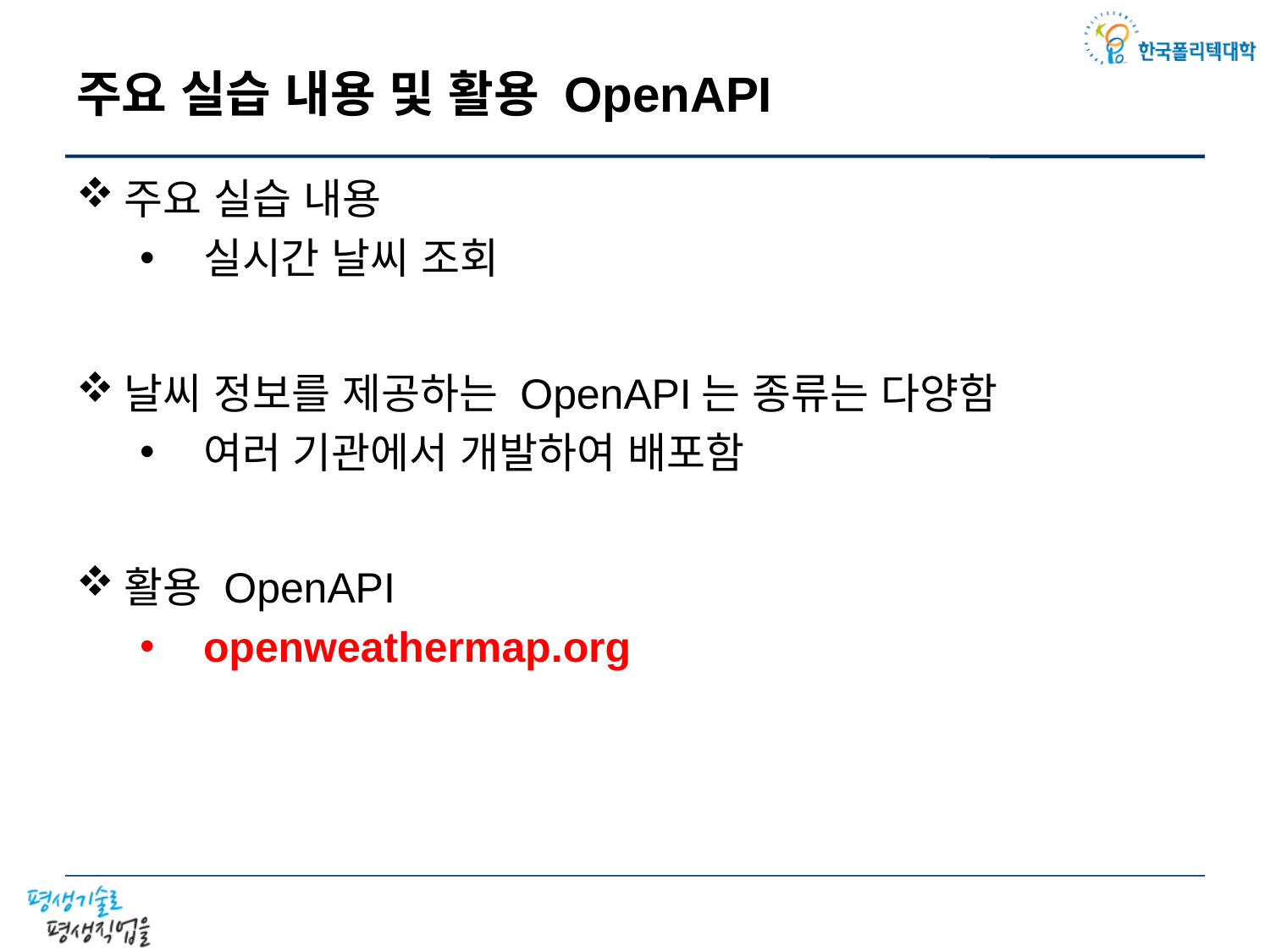

# 주요 실습 내용 및 활용 OpenAPI
주요 실습 내용
실시간 날씨 조회

날씨 정보를 제공하는 OpenAPI는 종류는 다양함
여러 기관에서 개발하여 배포함

활용 OpenAPI
openweathermap.org